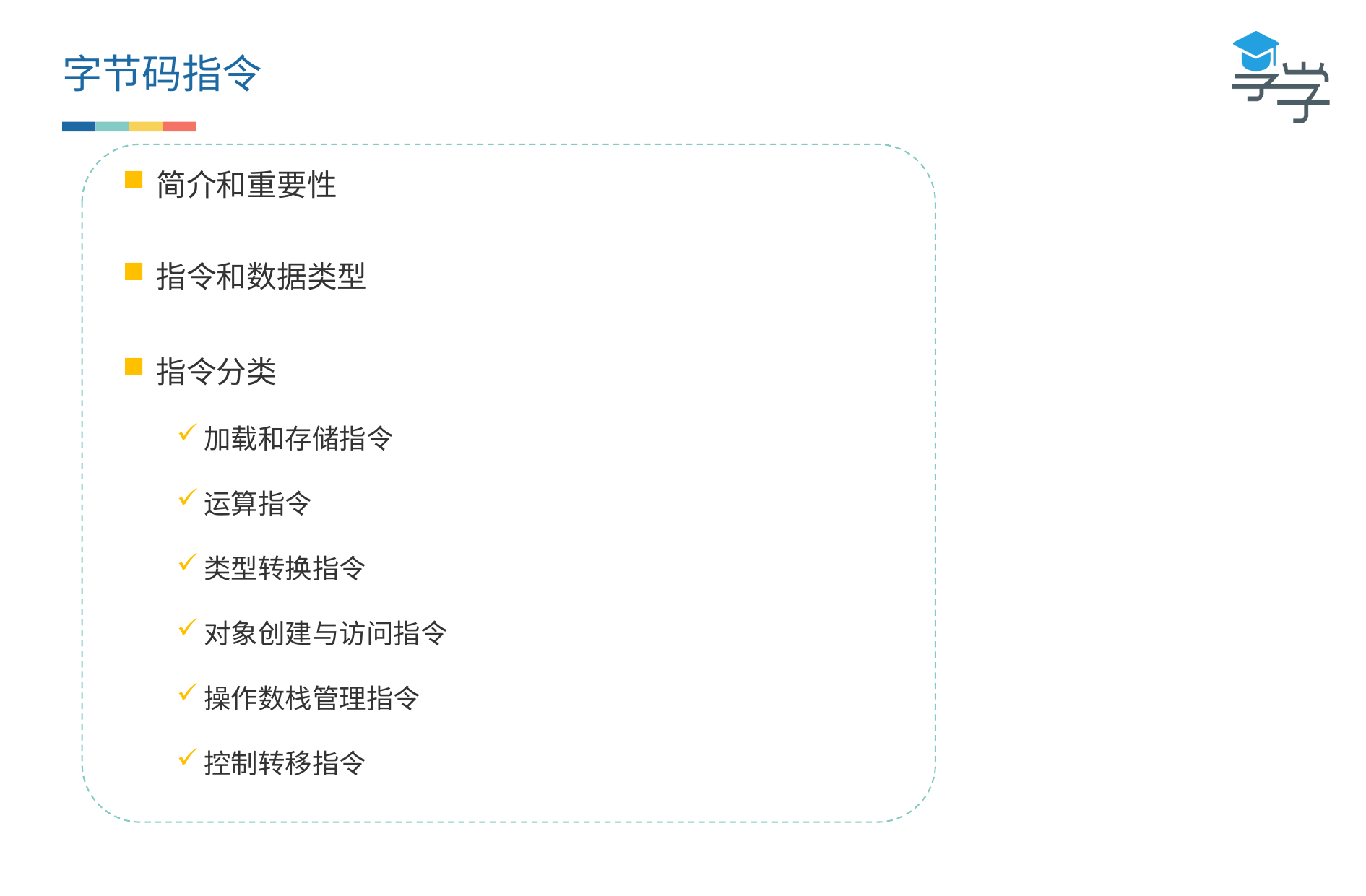

字节码指令

简介和重要性

指令和数据类型
指令分类
加载和存储指令
运算指令
类型转换指令
对象创建与访问指令
操作数栈管理指令
控制转移指令